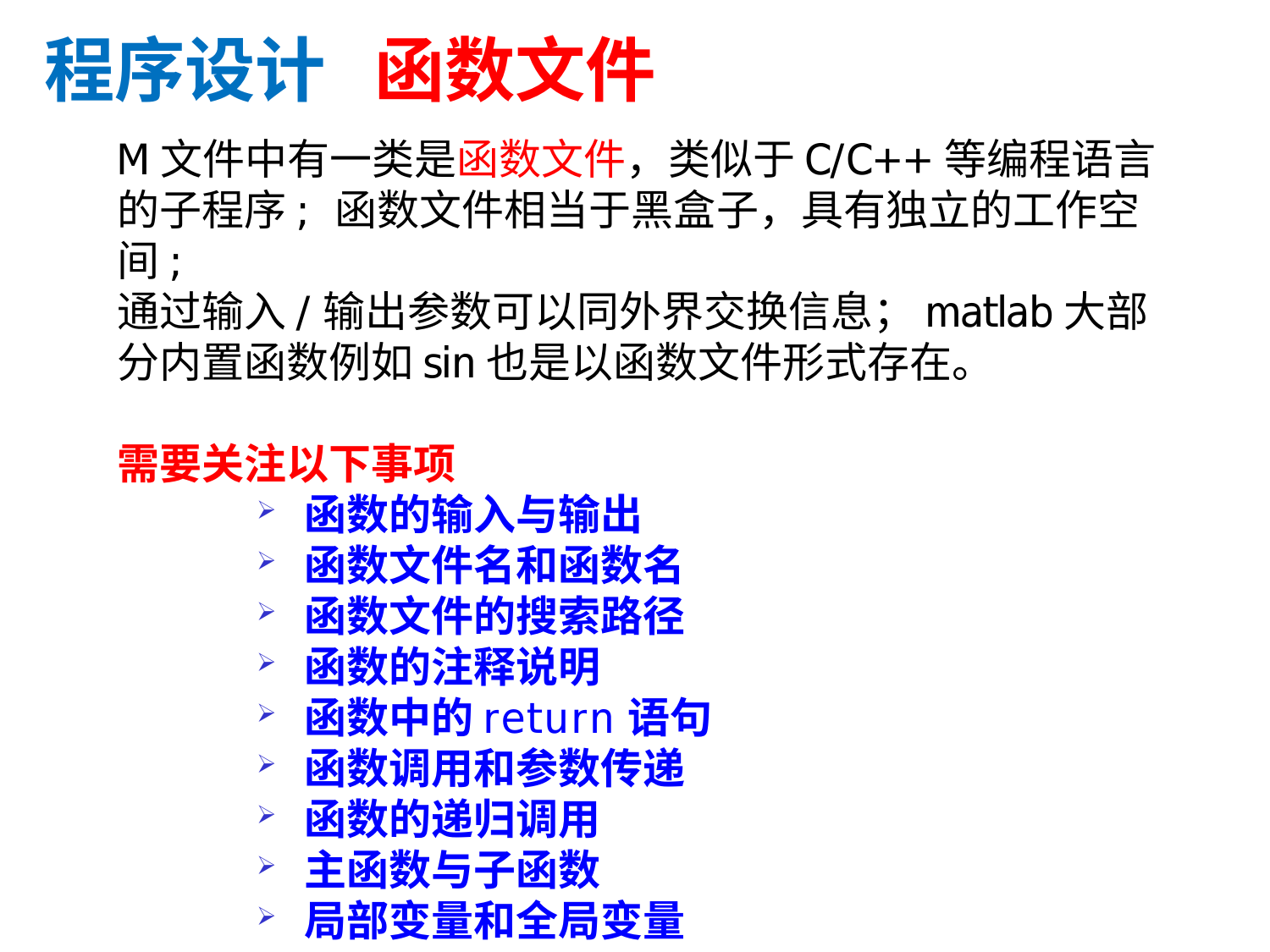

程序设计   函数文件
M文件中有一类是函数文件，类似于C/C++等编程语言的子程序; 函数文件相当于黑盒子，具有独立的工作空间;
通过输入/输出参数可以同外界交换信息；matlab大部分内置函数例如sin也是以函数文件形式存在。

需要关注以下事项
函数的输入与输出
函数文件名和函数名
函数文件的搜索路径
函数的注释说明
函数中的return语句
函数调用和参数传递
函数的递归调用
主函数与子函数
局部变量和全局变量